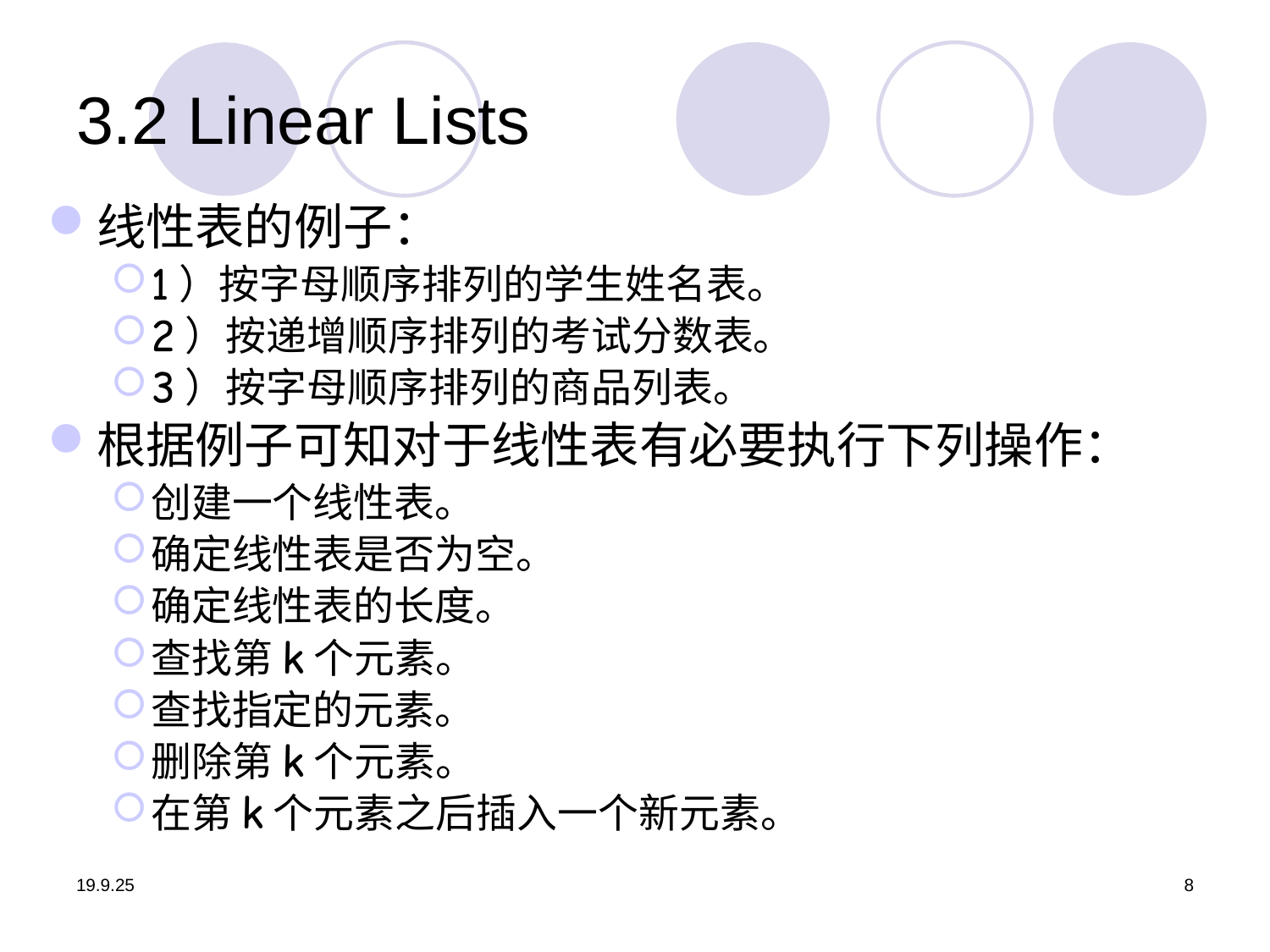

# 3.2 Linear Lists
线性表的例子：
1）按字母顺序排列的学生姓名表。
2）按递增顺序排列的考试分数表。
3）按字母顺序排列的商品列表。
根据例子可知对于线性表有必要执行下列操作：
创建一个线性表。
确定线性表是否为空。
确定线性表的长度。
查找第k个元素。
查找指定的元素。
删除第k个元素。
在第k个元素之后插入一个新元素。
19.9.25
8